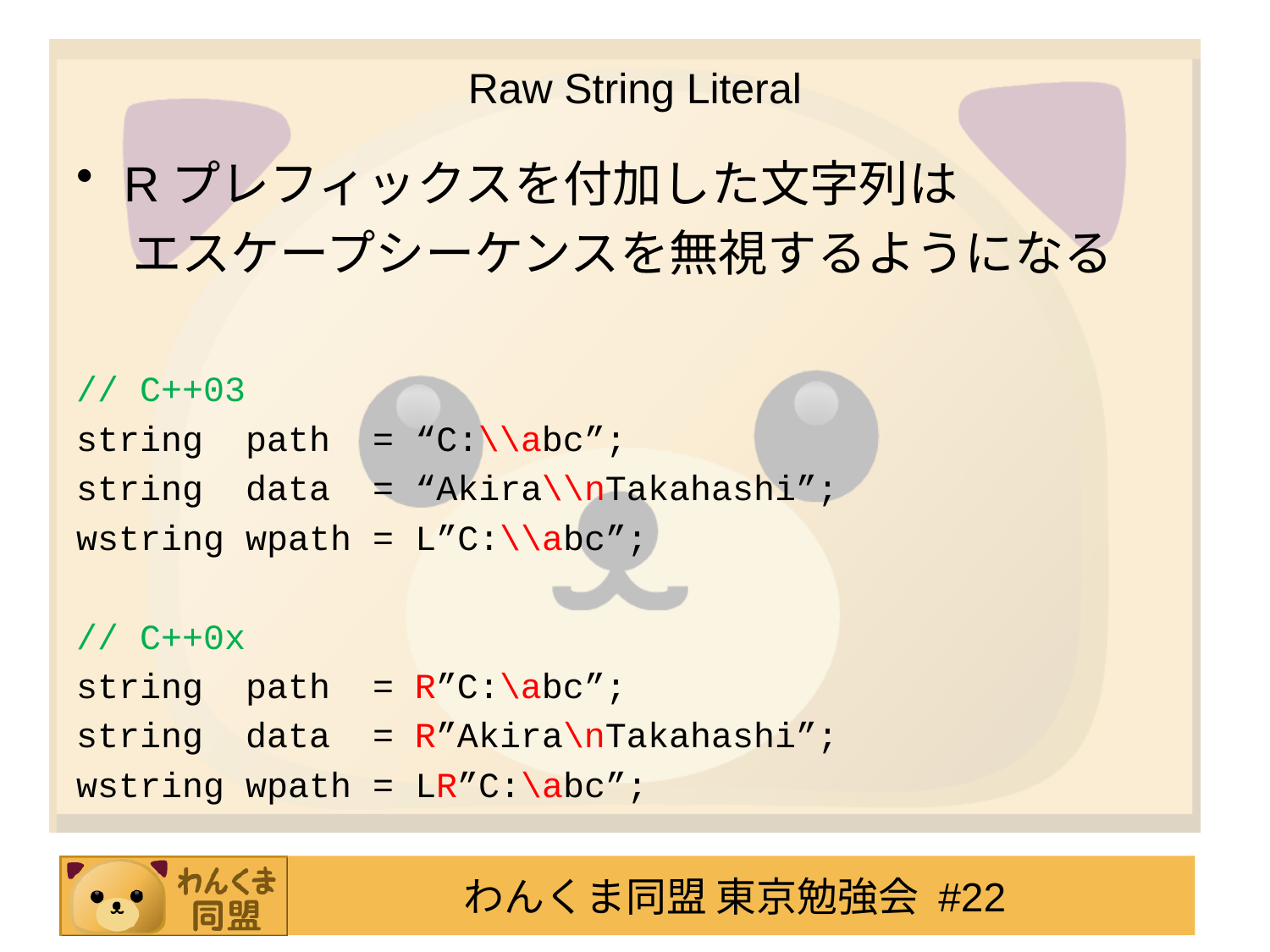

# Raw String Literal
Rプレフィックスを付加した文字列は
    エスケープシーケンスを無視するようになる

// C++03
string  path  = “C:\\abc”;
string  data  = “Akira\\nTakahashi”;
wstring wpath = L”C:\\abc”;

// C++0x
string  path  = R”C:\abc”;
string  data  = R”Akira\nTakahashi”;
wstring wpath = LR”C:\abc”;